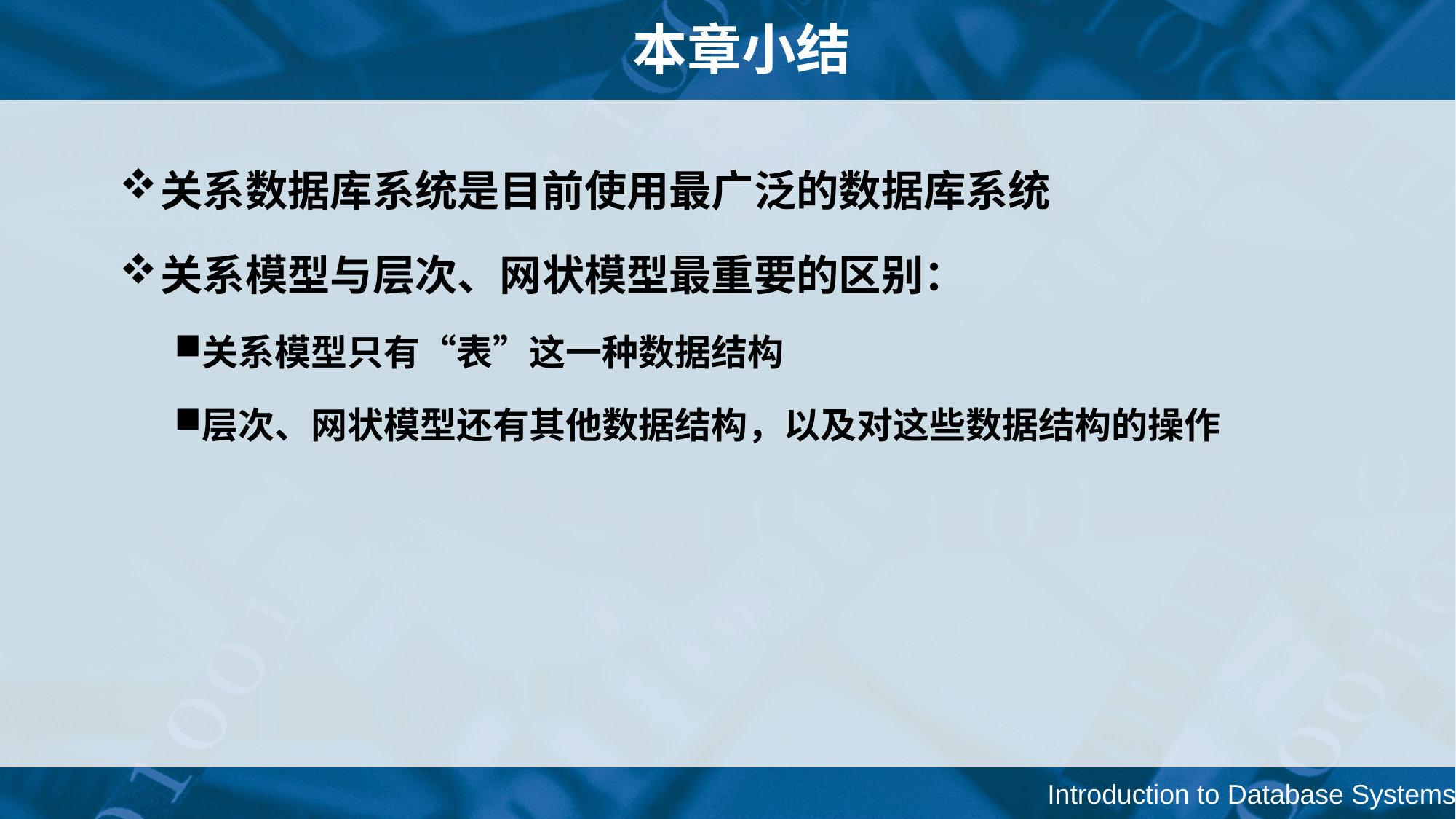

# 本章小结
关系数据库系统是目前使用最广泛的数据库系统
关系模型与层次、网状模型最重要的区别：
关系模型只有“表”这一种数据结构
层次、网状模型还有其他数据结构，以及对这些数据结构的操作